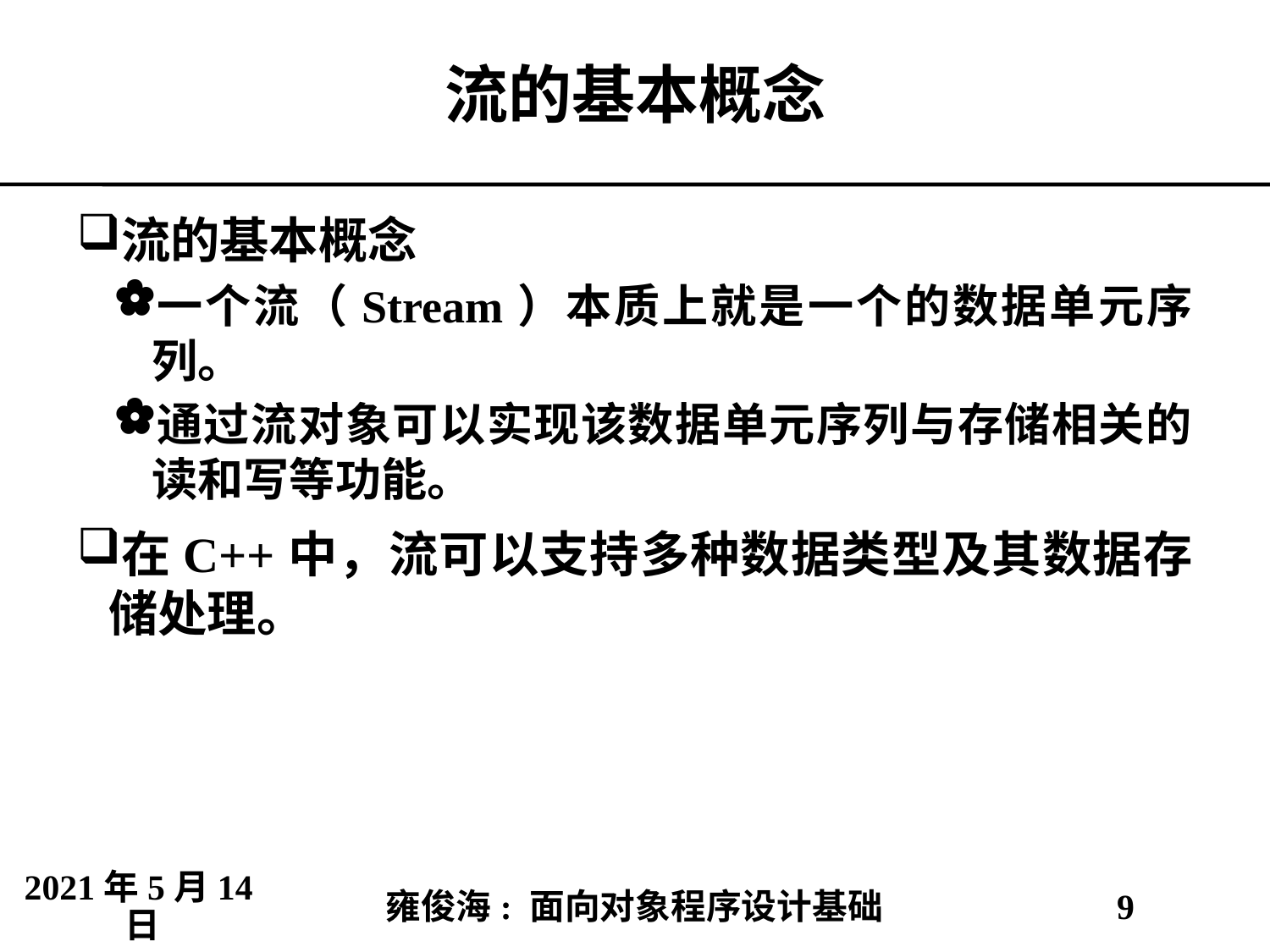

# 流的基本概念

流的基本概念
一个流（Stream）本质上就是一个的数据单元序列。
通过流对象可以实现该数据单元序列与存储相关的读和写等功能。
在C++中，流可以支持多种数据类型及其数据存储处理。

2021年5月14日
雍俊海: 面向对象程序设计基础
9